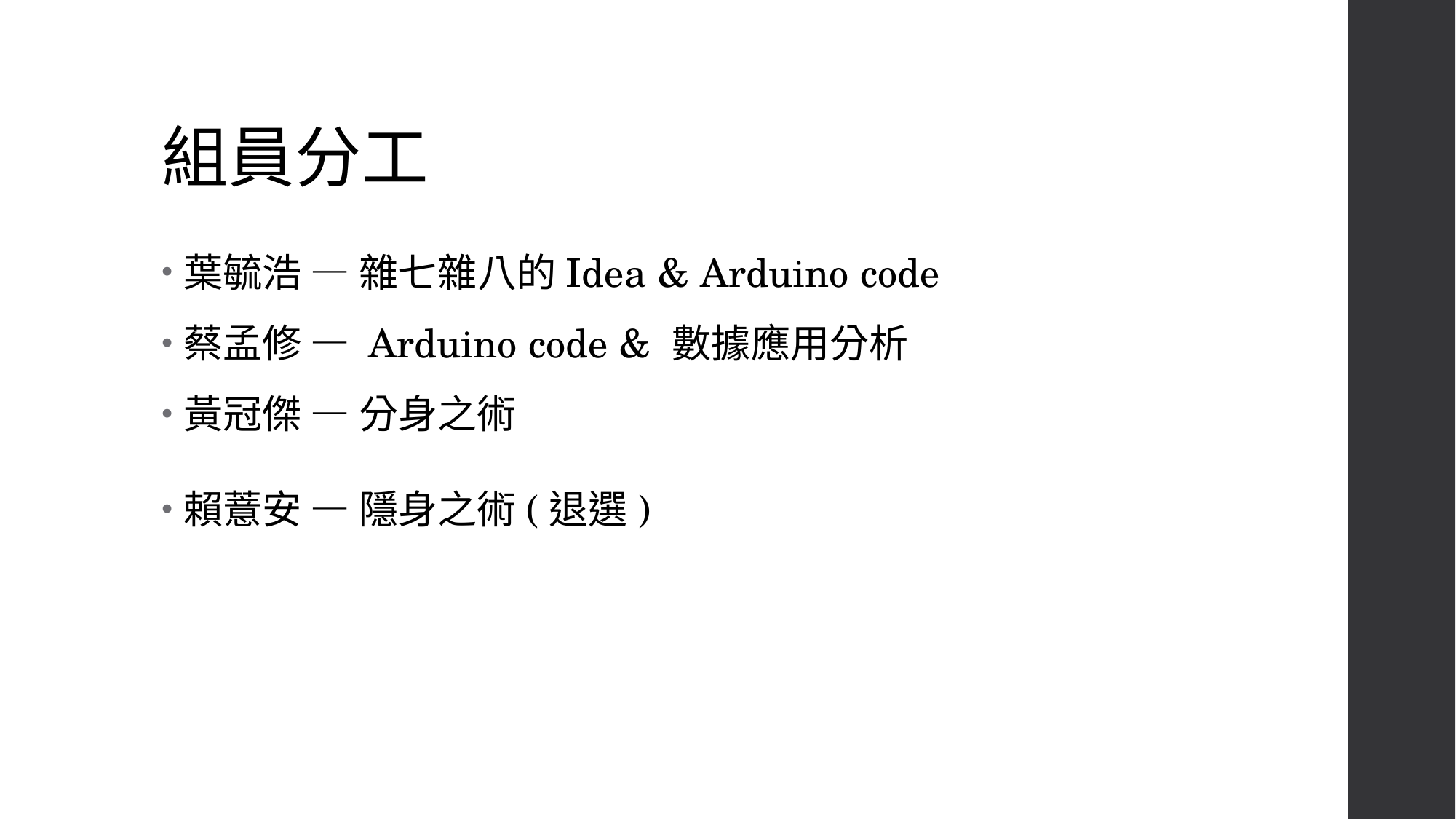

# 組員分工
葉毓浩 — 雜七雜八的Idea & Arduino code
蔡孟修 — Arduino code & 數據應用分析
黃冠傑 — 分身之術
賴薏安 — 隱身之術(退選)